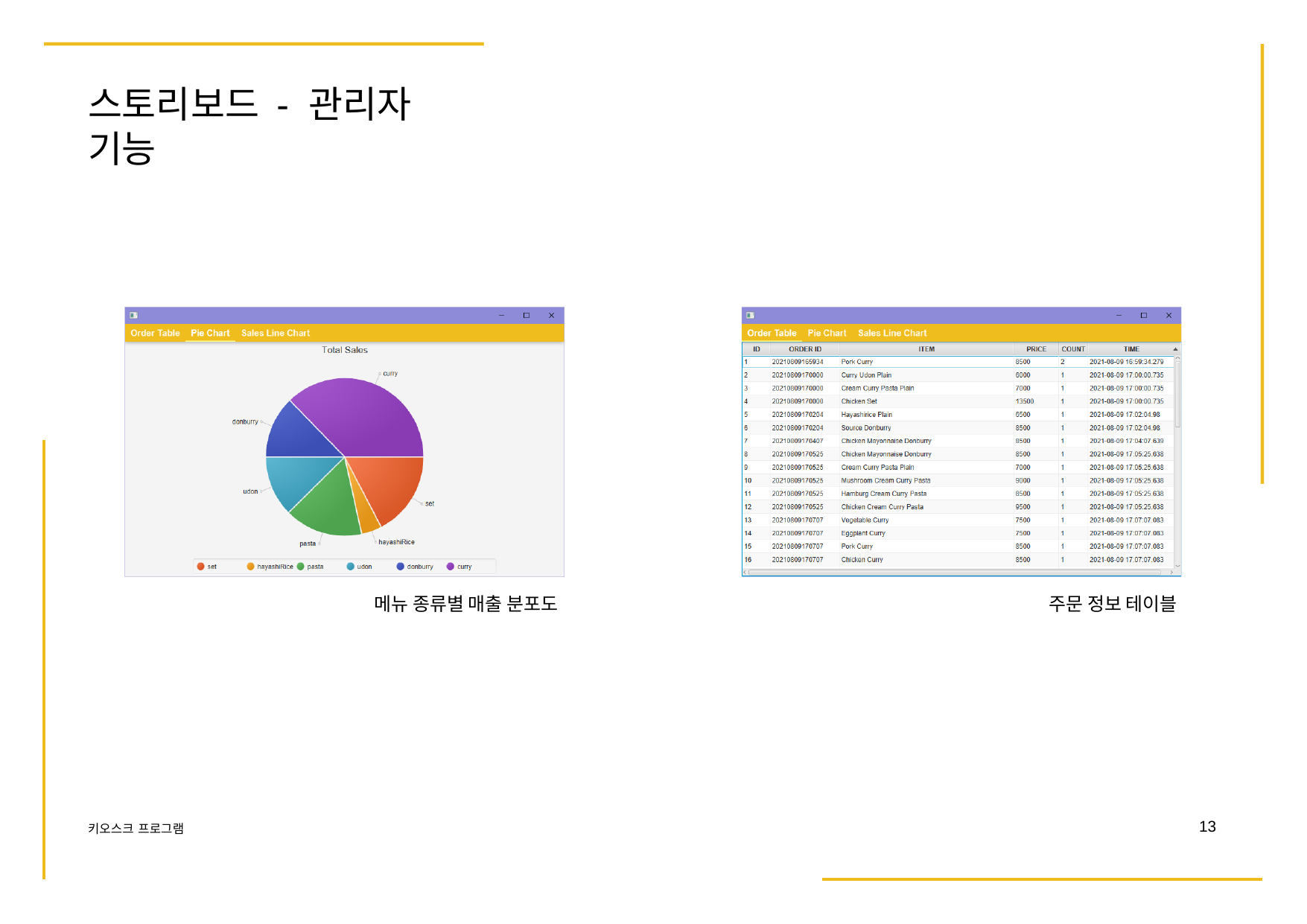

# 스토리보드 - 관리자 기능

메뉴 종류별 매출 분포도
주문 정보 테이블
13
키오스크 프로그램